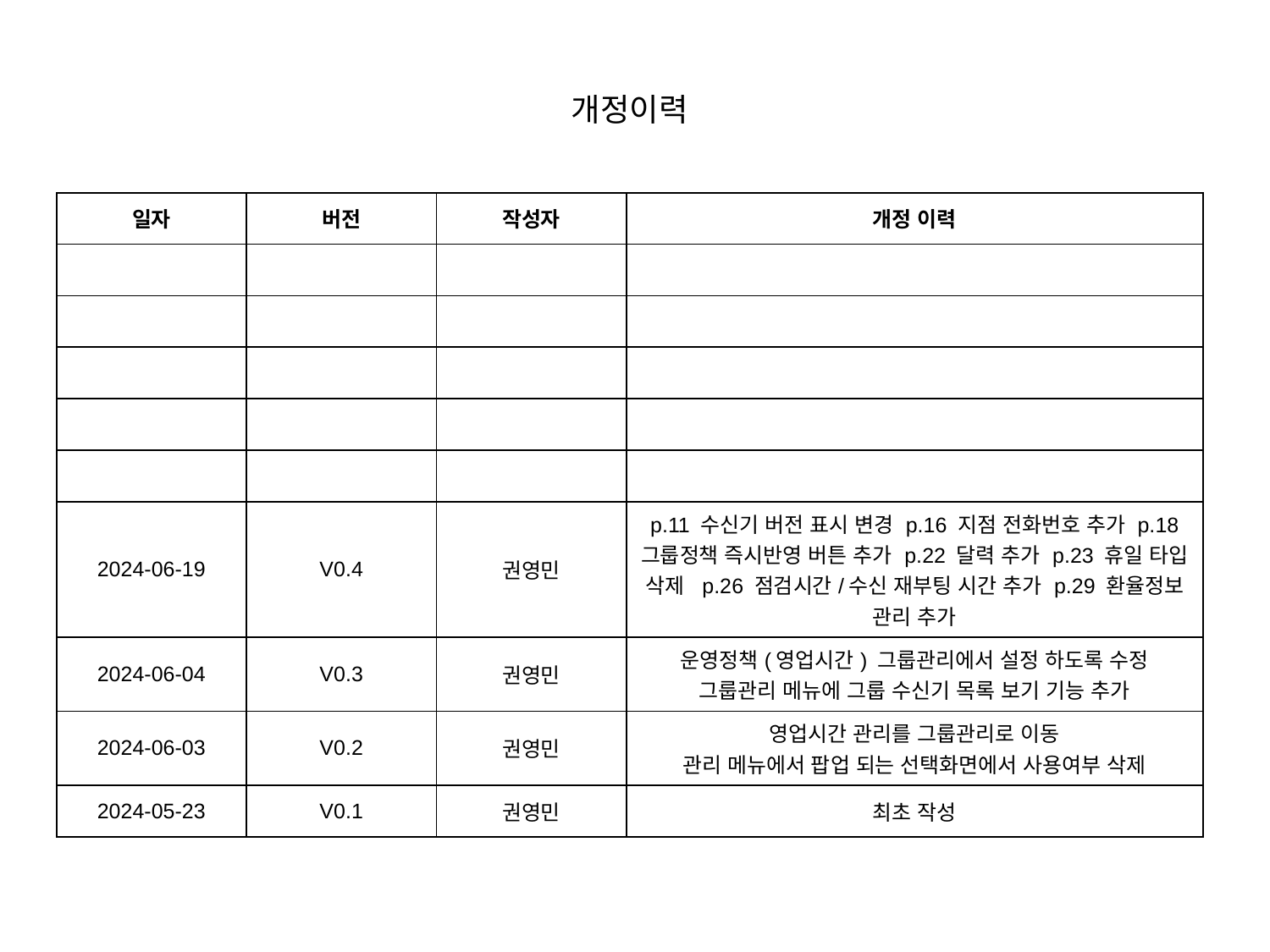

개정이력
| 일자 | 버전 | 작성자 | 개정 이력 |
| --- | --- | --- | --- |
|  |  |  |  |
|  |  |  |  |
|  |  |  |  |
|  |  |  |  |
|  |  |  |  |
| 2024-06-19 | V0.4 | 권영민 | p.11 수신기 버전 표시 변경 p.16 지점 전화번호 추가 p.18 그룹정책 즉시반영 버튼 추가 p.22 달력 추가 p.23 휴일 타입 삭제 p.26 점검시간/수신 재부팅 시간 추가 p.29 환율정보 관리 추가 |
| 2024-06-04 | V0.3 | 권영민 | 운영정책(영업시간) 그룹관리에서 설정 하도록 수정 그룹관리 메뉴에 그룹 수신기 목록 보기 기능 추가 |
| 2024-06-03 | V0.2 | 권영민 | 영업시간 관리를 그룹관리로 이동 관리 메뉴에서 팝업 되는 선택화면에서 사용여부 삭제 |
| 2024-05-23 | V0.1 | 권영민 | 최초 작성 |